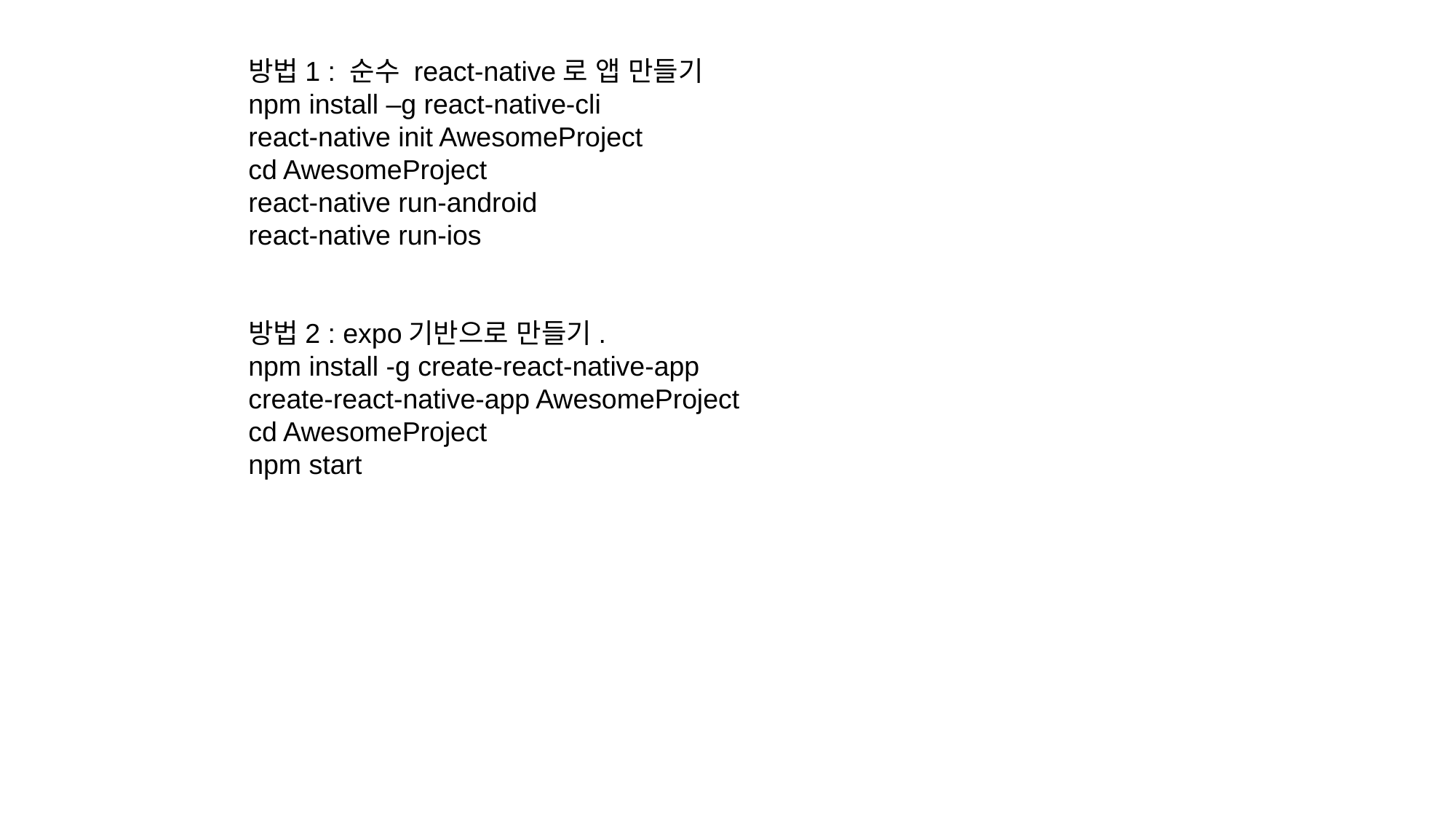

방법1 : 순수 react-native로 앱 만들기
npm install –g react-native-cli
react-native init AwesomeProject
cd AwesomeProject
react-native run-android
react-native run-ios

방법2 : expo기반으로 만들기.
npm install -g create-react-native-app
create-react-native-app AwesomeProject
cd AwesomeProject
npm start